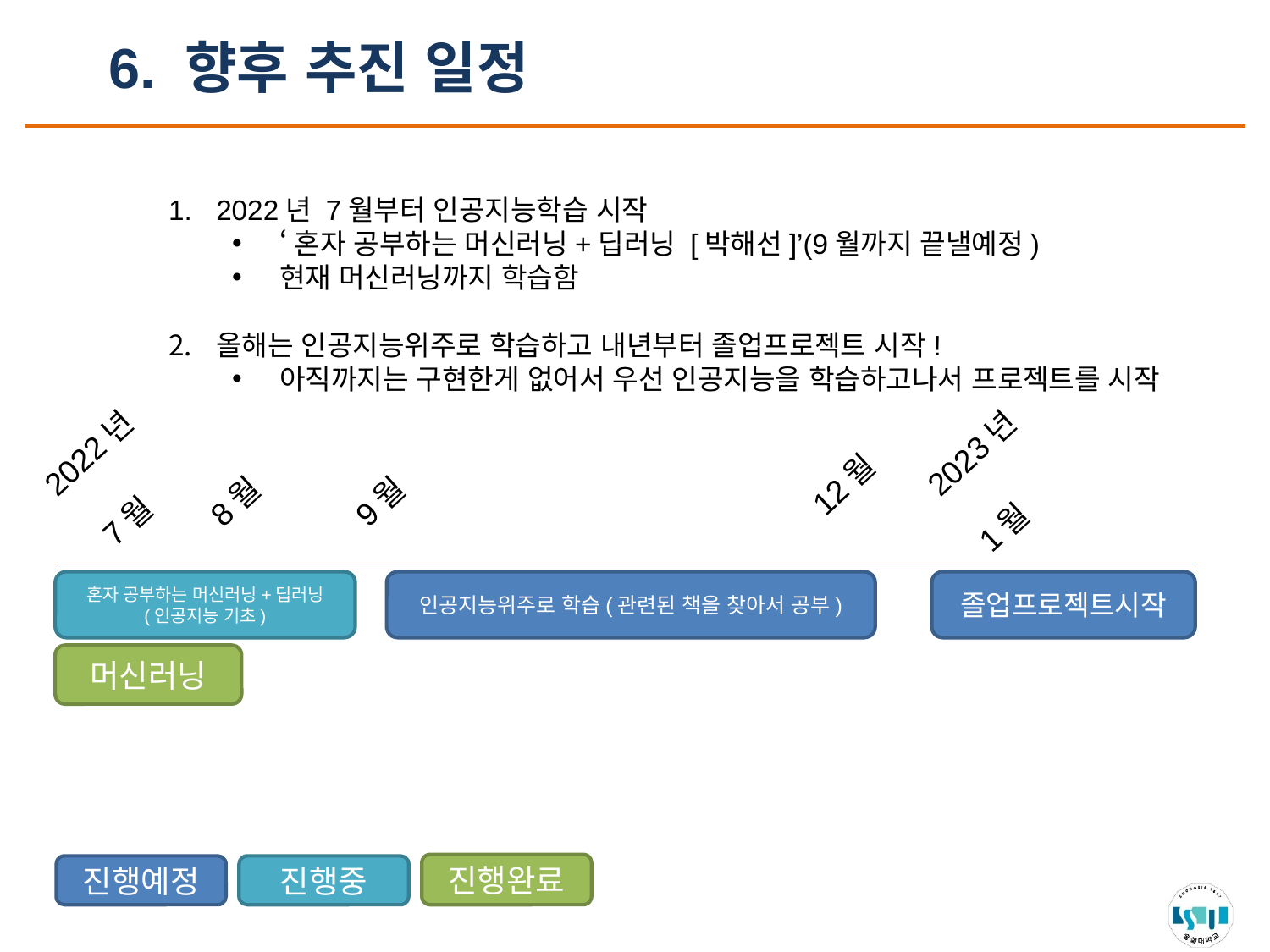

6. 향후 추진 일정
2022년 7월부터 인공지능학습 시작
‘혼자 공부하는 머신러닝+딥러닝 [박해선]’(9월까지 끝낼예정)
현재 머신러닝까지 학습함

올해는 인공지능위주로 학습하고 내년부터 졸업프로젝트 시작!
아직까지는 구현한게 없어서 우선 인공지능을 학습하고나서 프로젝트를 시작
2022년

 7월
2023년

1월
12월
8월
9월
혼자 공부하는 머신러닝+딥러닝
(인공지능 기초)
인공지능위주로 학습(관련된 책을 찾아서 공부)
졸업프로젝트시작
머신러닝
진행완료
진행중
진행예정